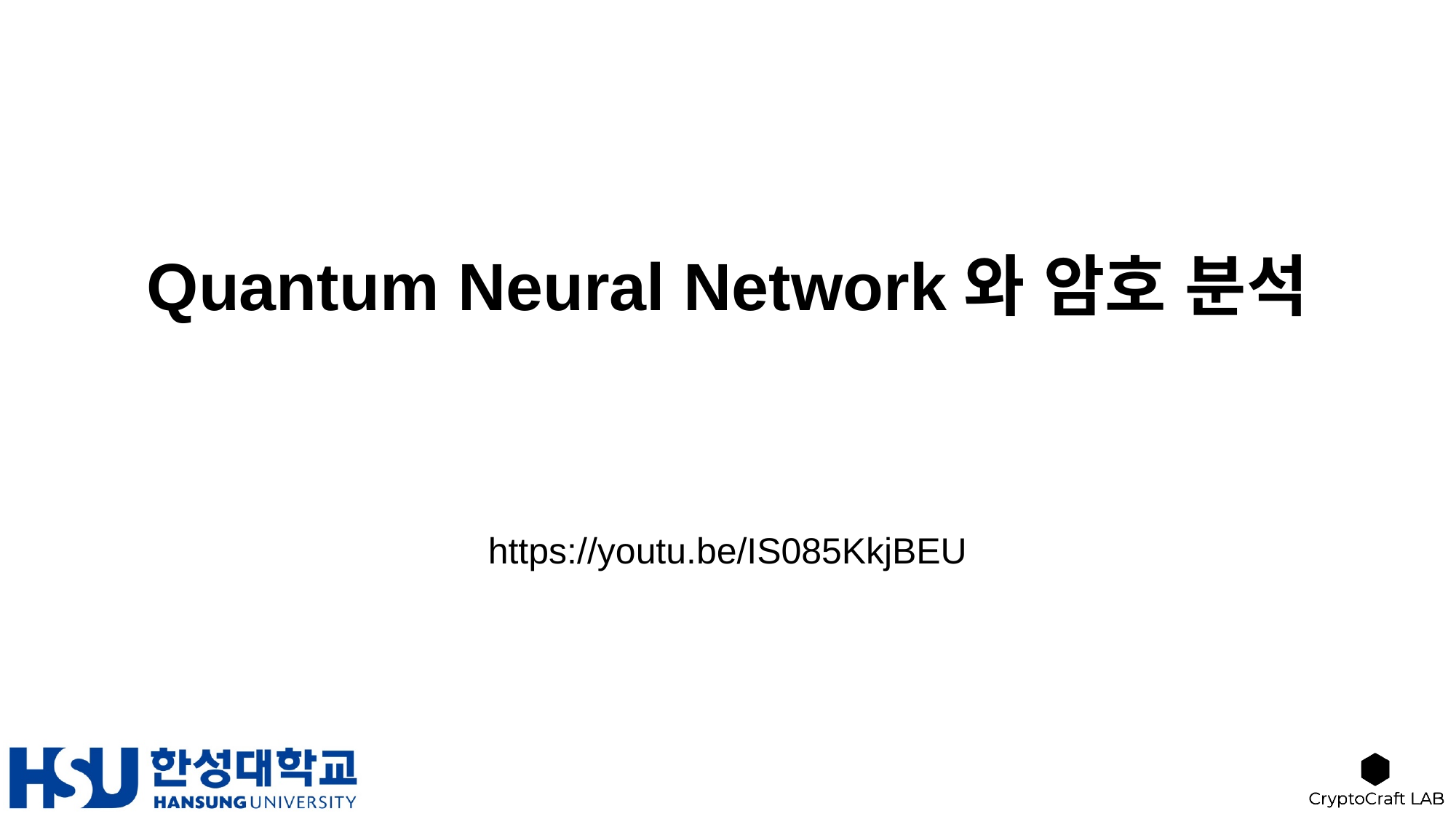

# Quantum Neural Network와 암호 분석
https://youtu.be/IS085KkjBEU